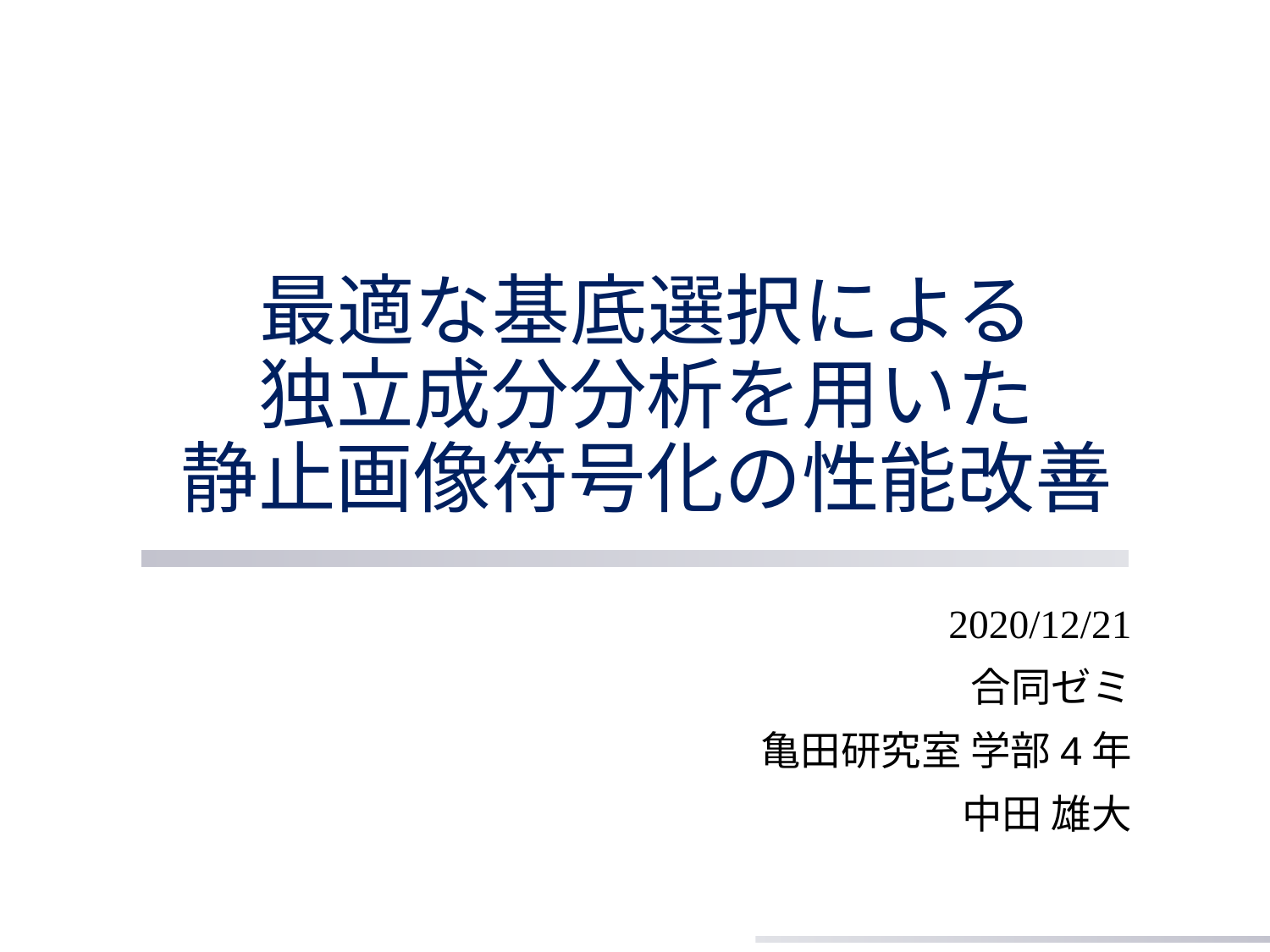

# 最適な基底選択による 独立成分分析を用いた 静止画像符号化の性能改善
2020/12/21
合同ゼミ
亀田研究室 学部4年
中田 雄大